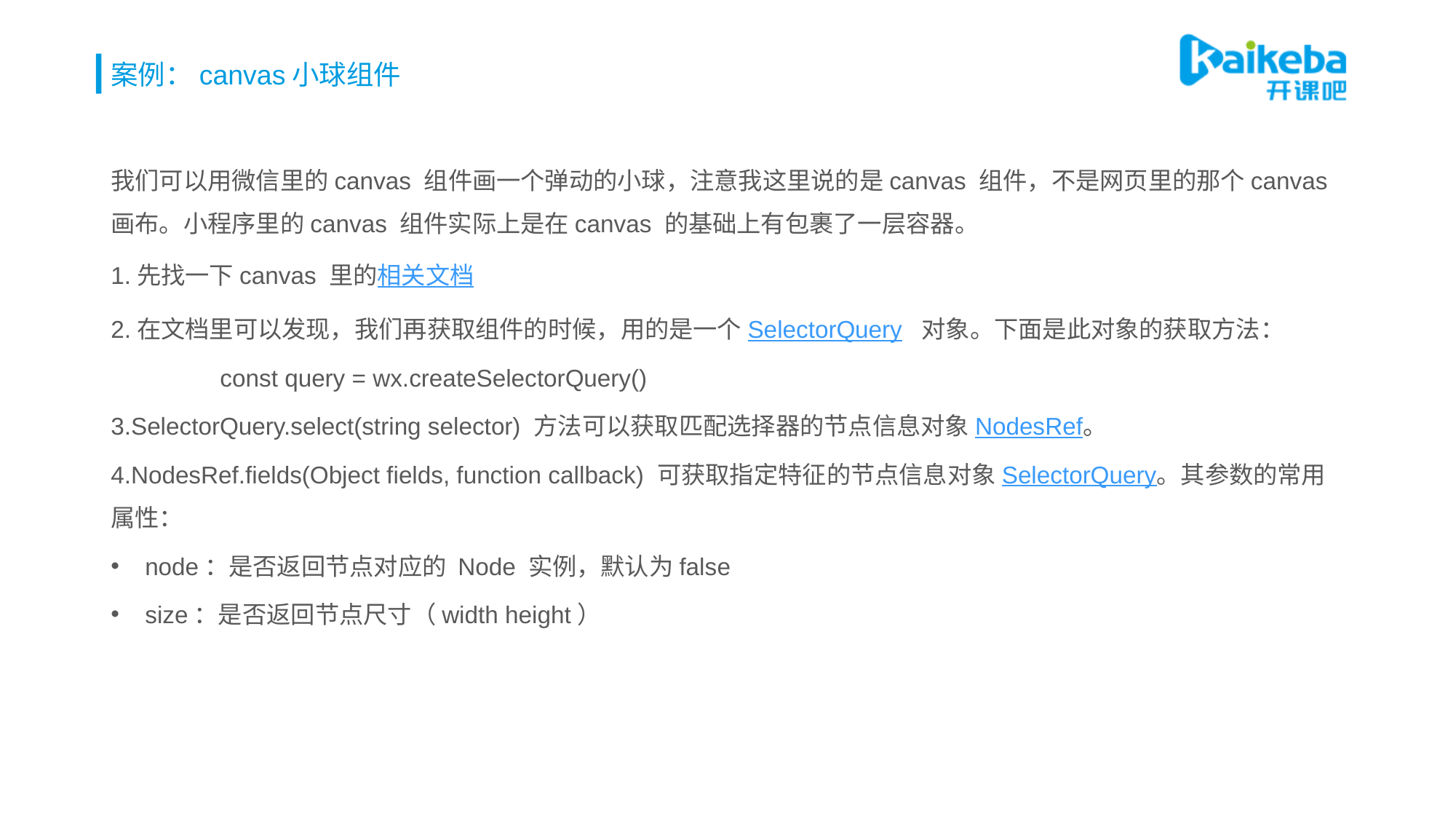

# 案例：canvas小球组件
我们可以用微信里的canvas 组件画一个弹动的小球，注意我这里说的是canvas 组件，不是网页里的那个canvas 画布。小程序里的canvas 组件实际上是在canvas 的基础上有包裹了一层容器。
1.先找一下canvas 里的相关文档
2.在文档里可以发现，我们再获取组件的时候，用的是一个SelectorQuery  对象。下面是此对象的获取方法：
	const query = wx.createSelectorQuery()
3.SelectorQuery.select(string selector) 方法可以获取匹配选择器的节点信息对象NodesRef。
4.NodesRef.fields(Object fields, function callback) 可获取指定特征的节点信息对象SelectorQuery。其参数的常用属性：
node：是否返回节点对应的 Node 实例，默认为false
size：是否返回节点尺寸（width height）